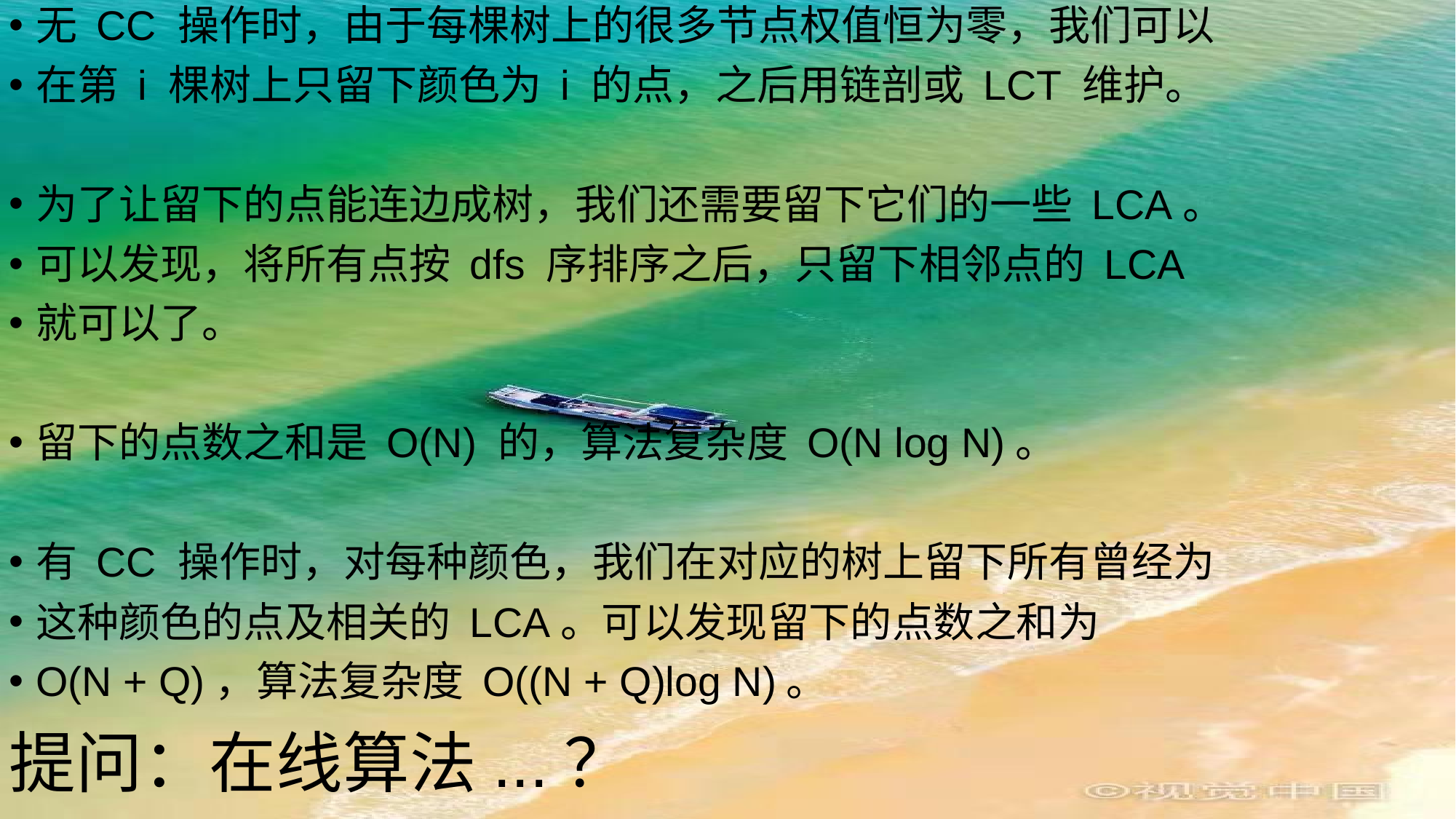

无 CC 操作时，由于每棵树上的很多节点权值恒为零，我们可以
在第 i 棵树上只留下颜色为 i 的点，之后用链剖或 LCT 维护。

为了让留下的点能连边成树，我们还需要留下它们的一些 LCA。
可以发现，将所有点按 dfs 序排序之后，只留下相邻点的 LCA
就可以了。

留下的点数之和是 O(N) 的，算法复杂度 O(N log N)。

有 CC 操作时，对每种颜色，我们在对应的树上留下所有曾经为
这种颜色的点及相关的 LCA。可以发现留下的点数之和为
O(N + Q)，算法复杂度 O((N + Q)log N)。
# 提问：在线算法...？